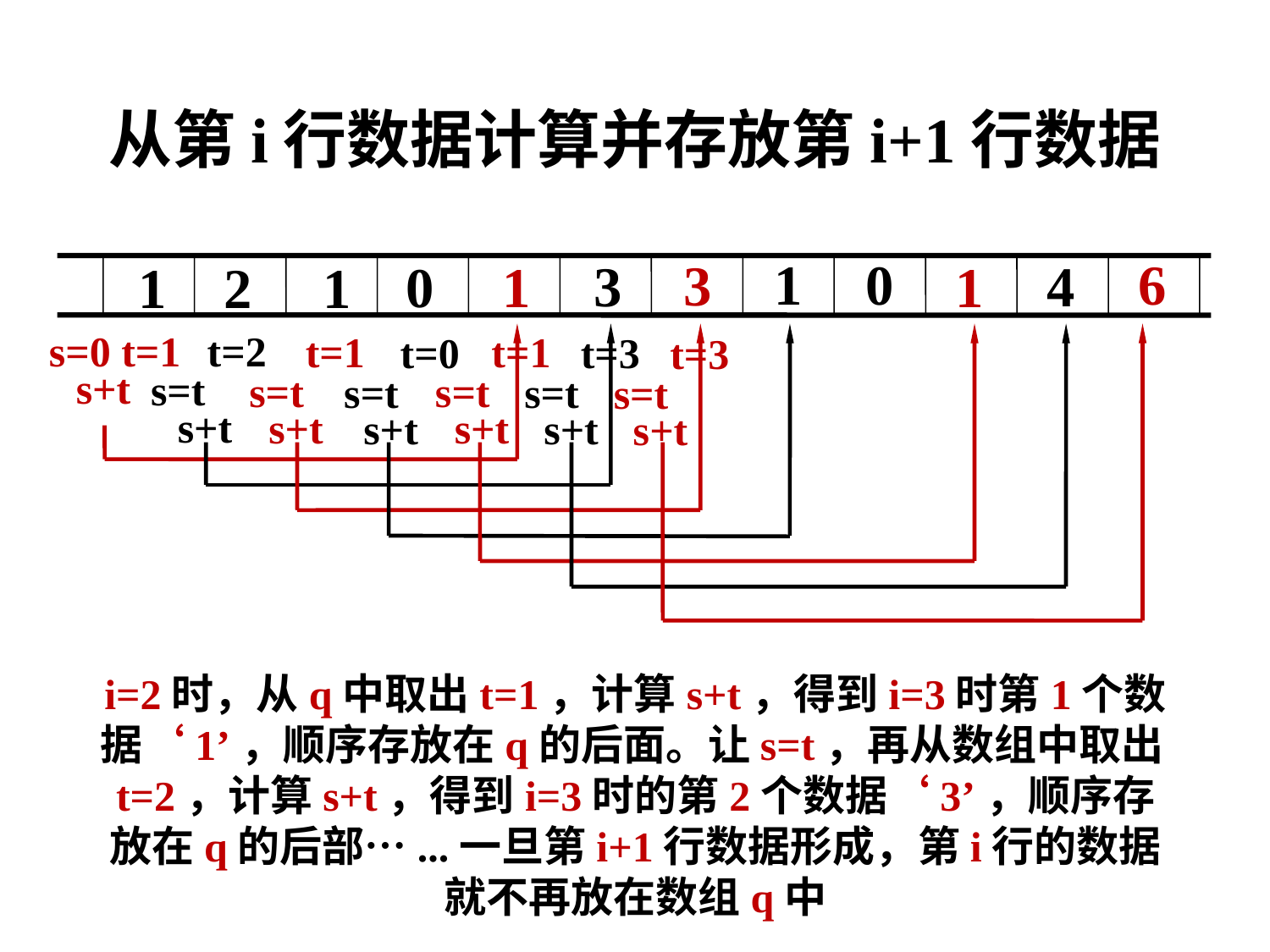

# 从第i行数据计算并存放第i+1行数据
0
1
6
3
3
4
1
0
1
1    2     1

s=0 t=1
t=2
t=1
t=1
t=0
t=3
t=3

s+t
s=t
s=t
s=t
s=t
s=t
s=t
s+t
s+t
s+t
s+t
s+t
s+t

i=2时，从q中取出t=1，计算s+t，得到i=3时第1个数据‘1’，顺序存放在q的后面。让s=t，再从数组中取出t=2，计算s+t，得到i=3时的第2个数据‘3’，顺序存放在q的后部…...一旦第i+1行数据形成，第i行的数据就不再放在数组q中